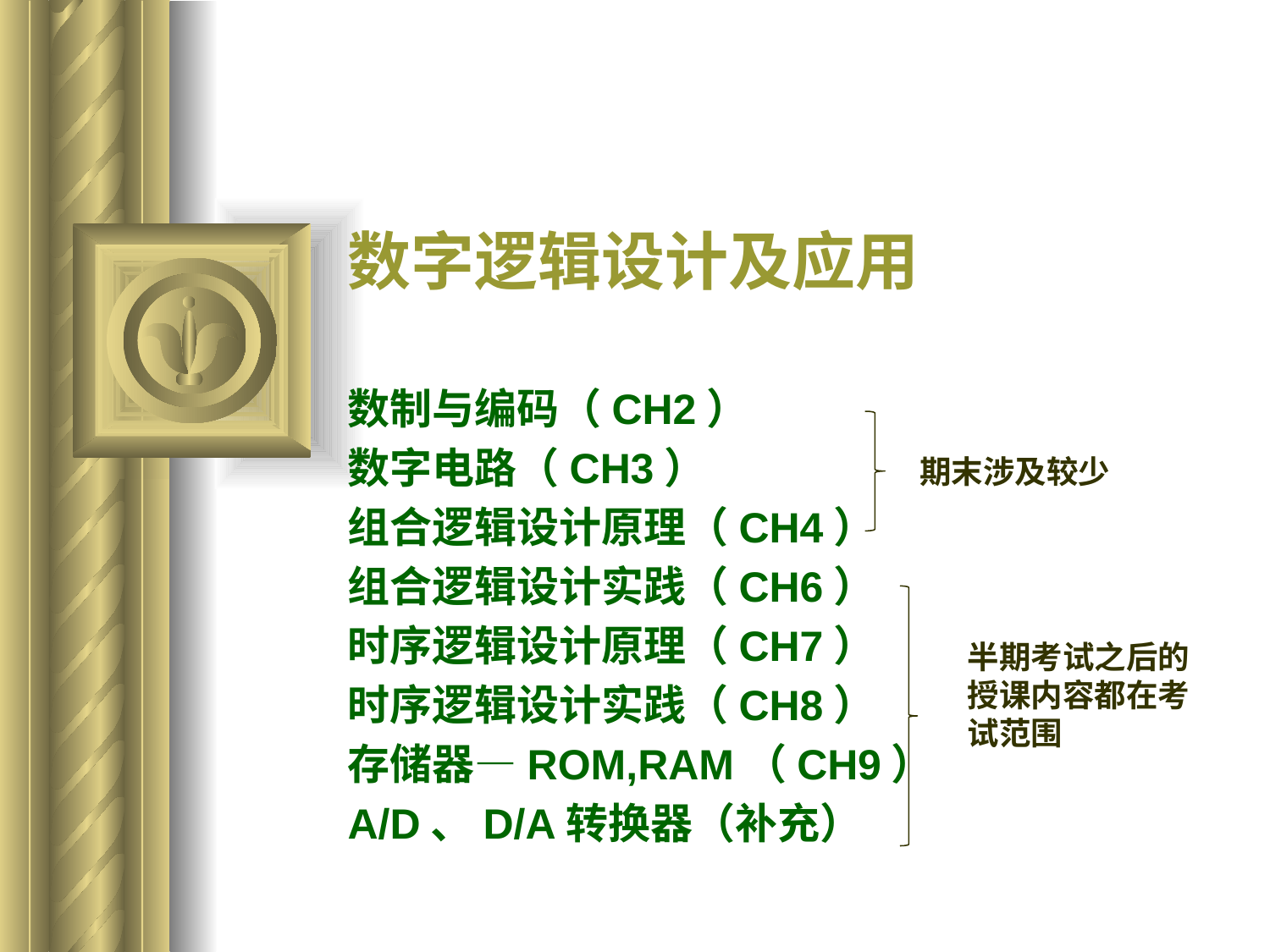

# 数字逻辑设计及应用
数制与编码（CH2）
数字电路（CH3）
组合逻辑设计原理（CH4）
组合逻辑设计实践（CH6）
时序逻辑设计原理（CH7）
时序逻辑设计实践（CH8）
存储器—ROM,RAM（CH9）
A/D、D/A转换器（补充）

期末涉及较少

半期考试之后的授课内容都在考试范围